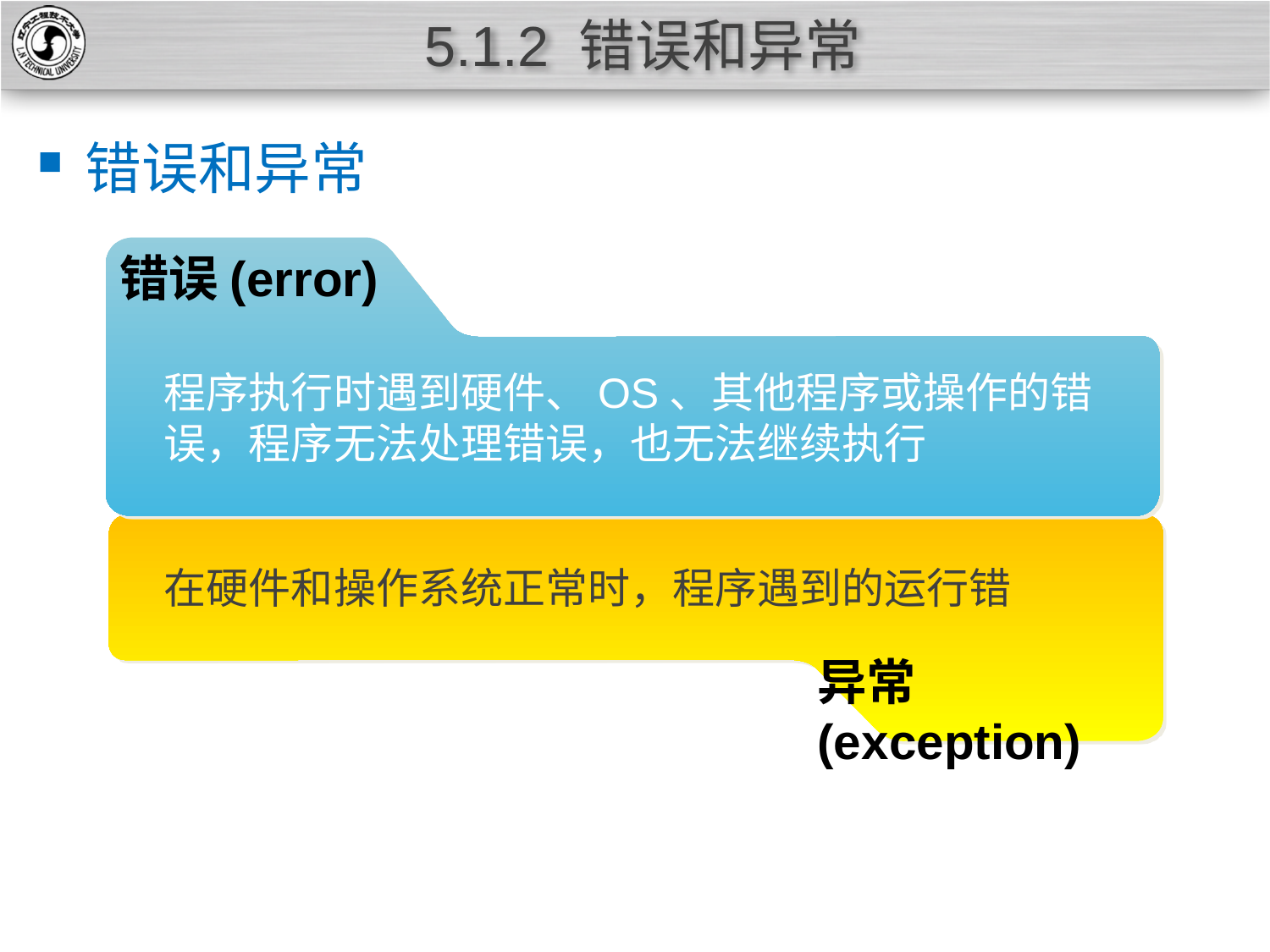

# 5.1.2 错误和异常
错误和异常

错误(error)
程序执行时遇到硬件、OS、其他程序或操作的错误，程序无法处理错误，也无法继续执行

在硬件和操作系统正常时，程序遇到的运行错
异常(exception)